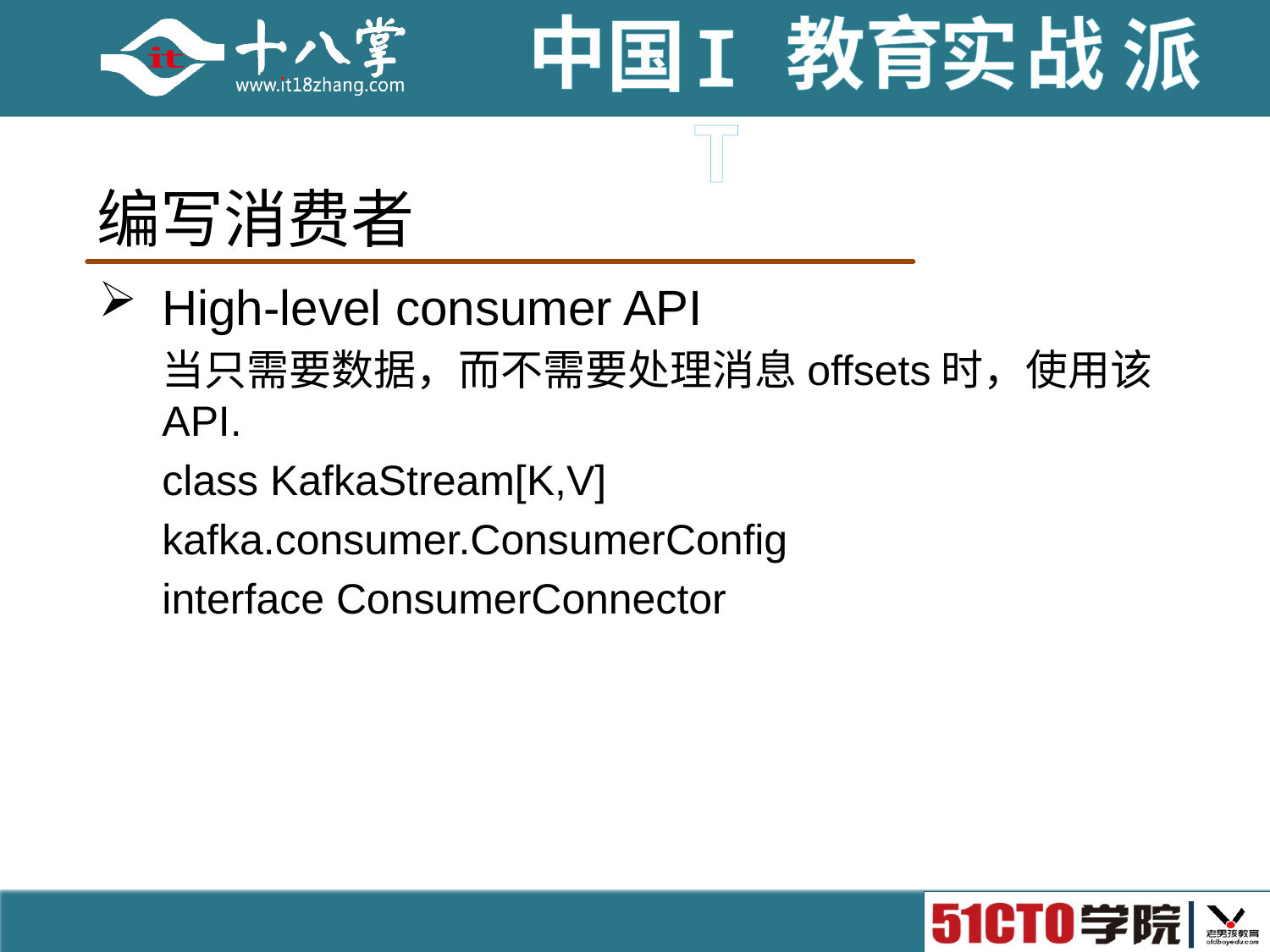

# 编写消费者
High-level consumer API
当只需要数据，而不需要处理消息offsets时，使用该API.
class KafkaStream[K,V]
kafka.consumer.ConsumerConfig
interface ConsumerConnector